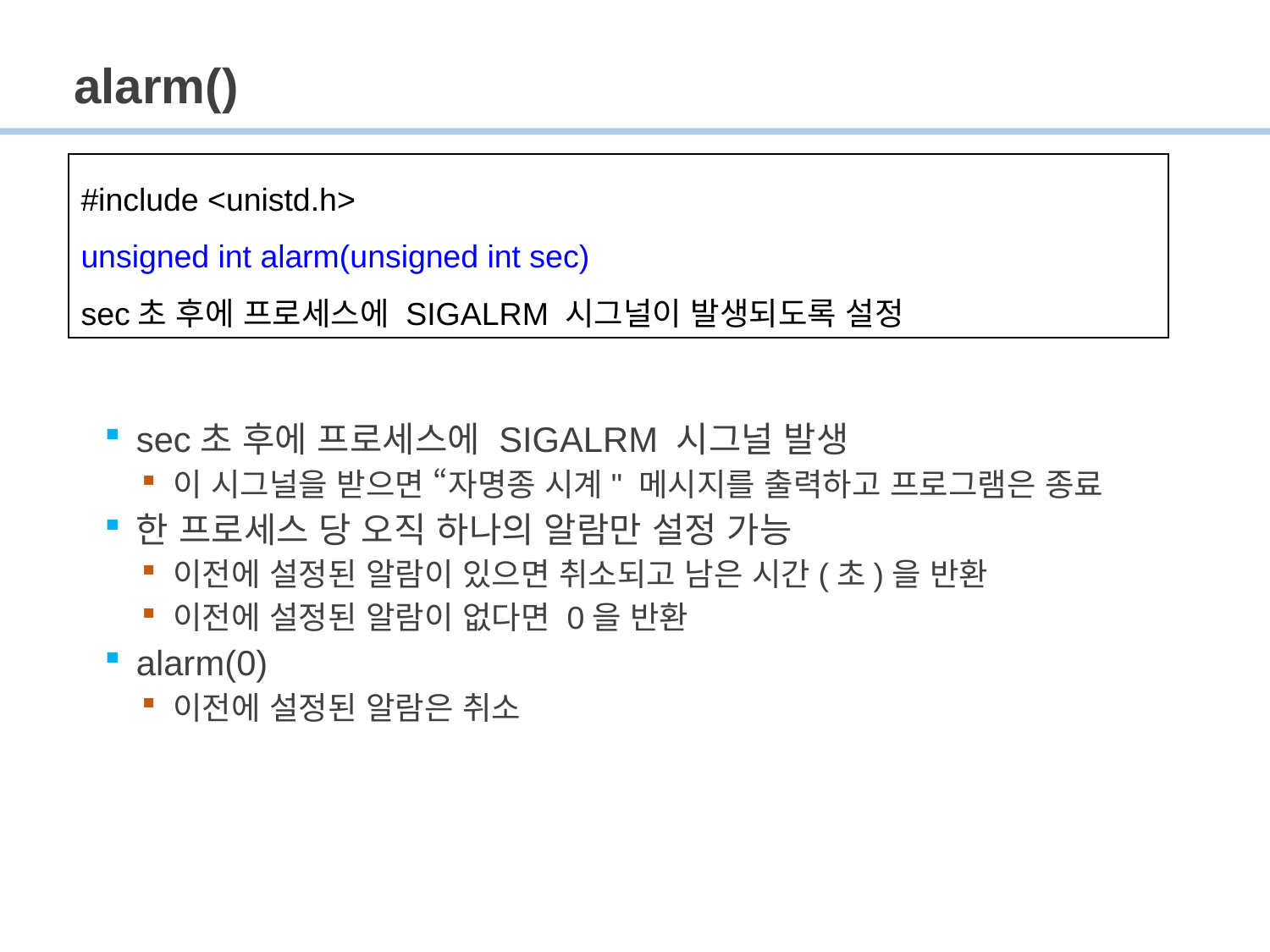

# alarm()
#include <unistd.h>
unsigned int alarm(unsigned int sec)
sec초 후에 프로세스에 SIGALRM 시그널이 발생되도록 설정

sec초 후에 프로세스에 SIGALRM 시그널 발생
이 시그널을 받으면 “자명종 시계" 메시지를 출력하고 프로그램은 종료
한 프로세스 당 오직 하나의 알람만 설정 가능
이전에 설정된 알람이 있으면 취소되고 남은 시간(초)을 반환
이전에 설정된 알람이 없다면 0을 반환
alarm(0)
이전에 설정된 알람은 취소